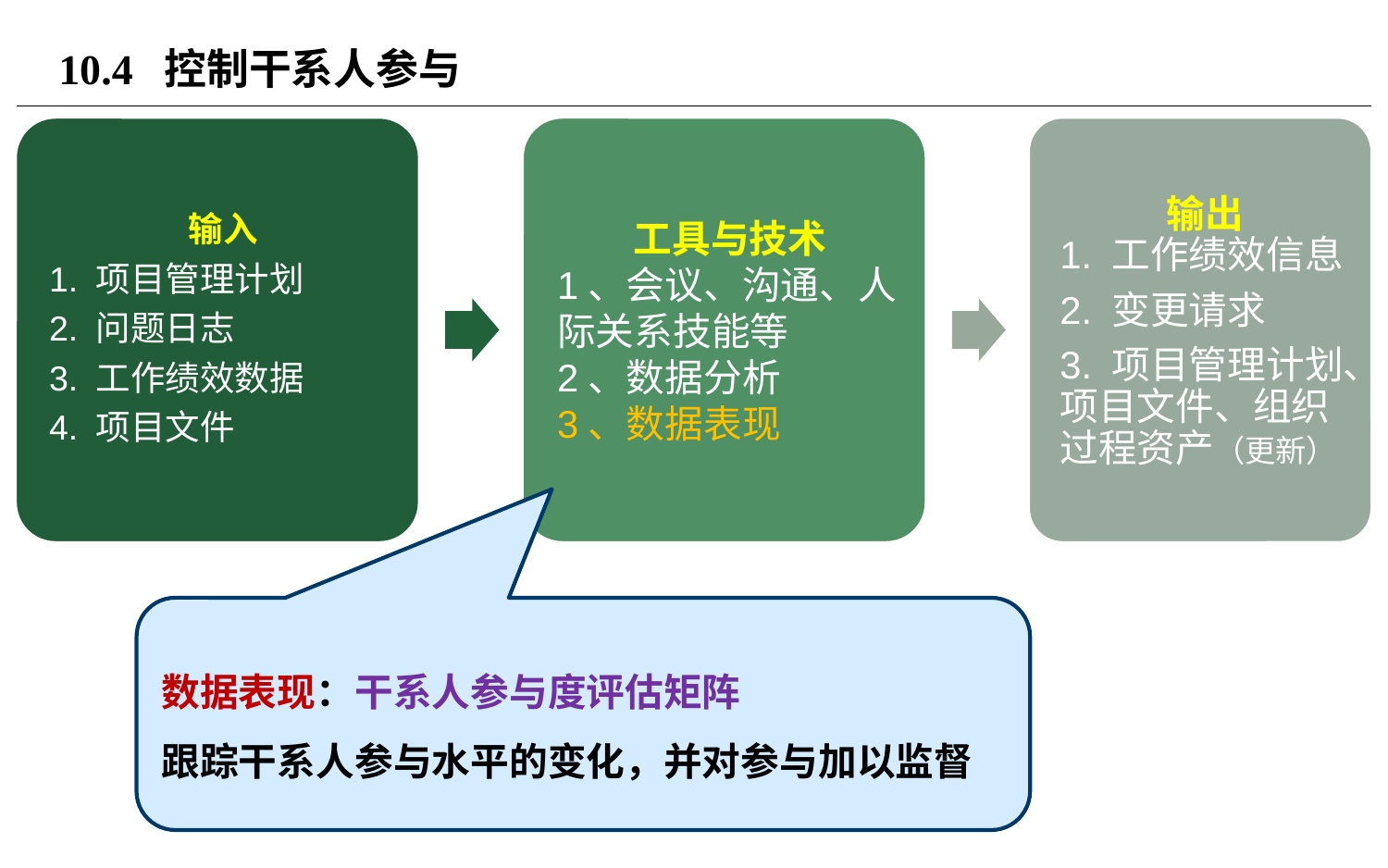

# 10.4  控制干系人参与
输入
1. 项目管理计划
2. 问题日志
3. 工作绩效数据
4. 项目文件

工具与技术
1、会议、沟通、人际关系技能等
2、数据分析
3、数据表现

输出
1. 工作绩效信息
2. 变更请求
3. 项目管理计划、项目文件、组织过程资产（更新）

数据表现：干系人参与度评估矩阵
跟踪干系人参与水平的变化，并对参与加以监督